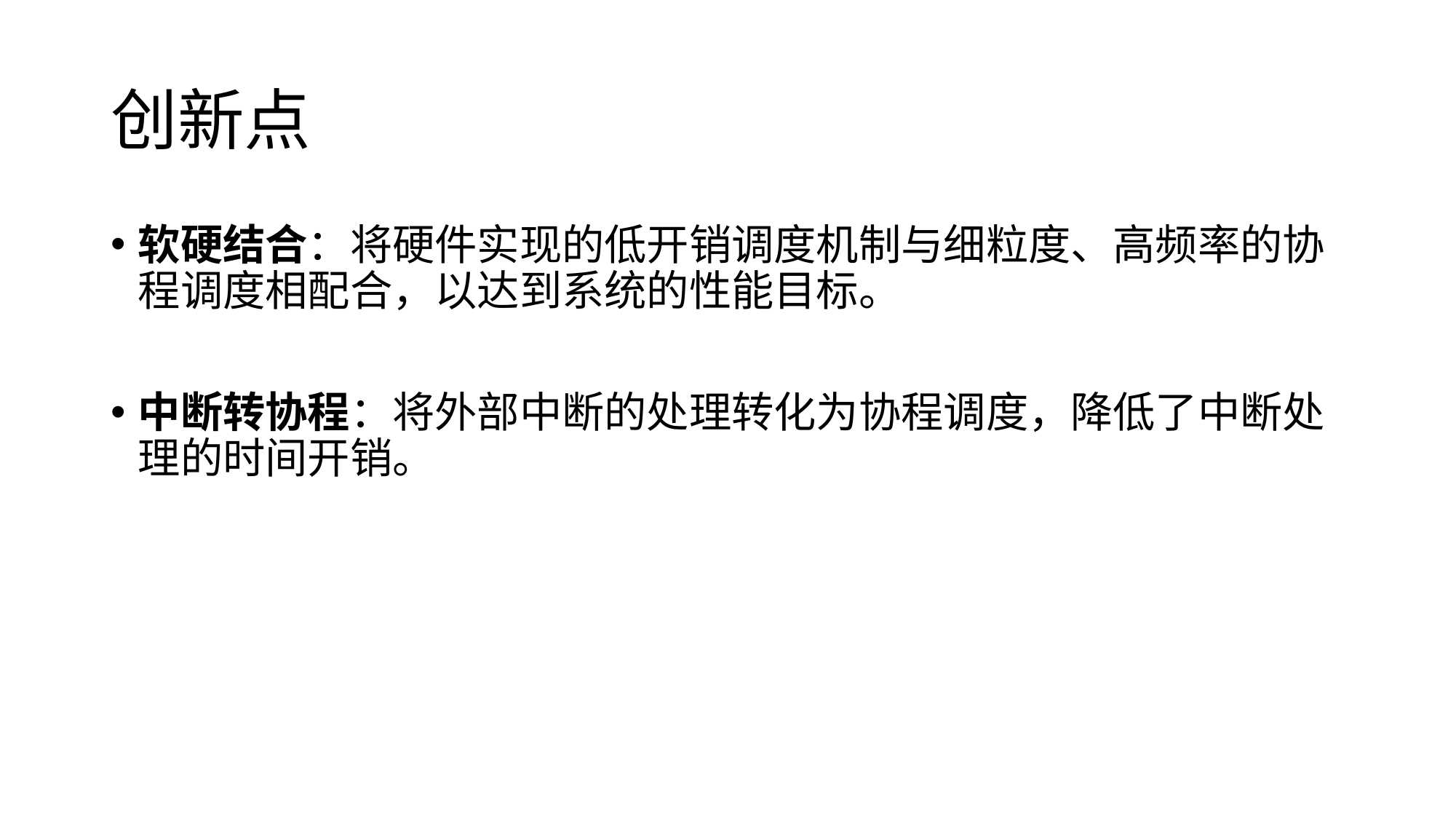

# 创新点
软硬结合：将硬件实现的低开销调度机制与细粒度、高频率的协程调度相配合，以达到系统的性能目标。

中断转协程：将外部中断的处理转化为协程调度，降低了中断处理的时间开销。